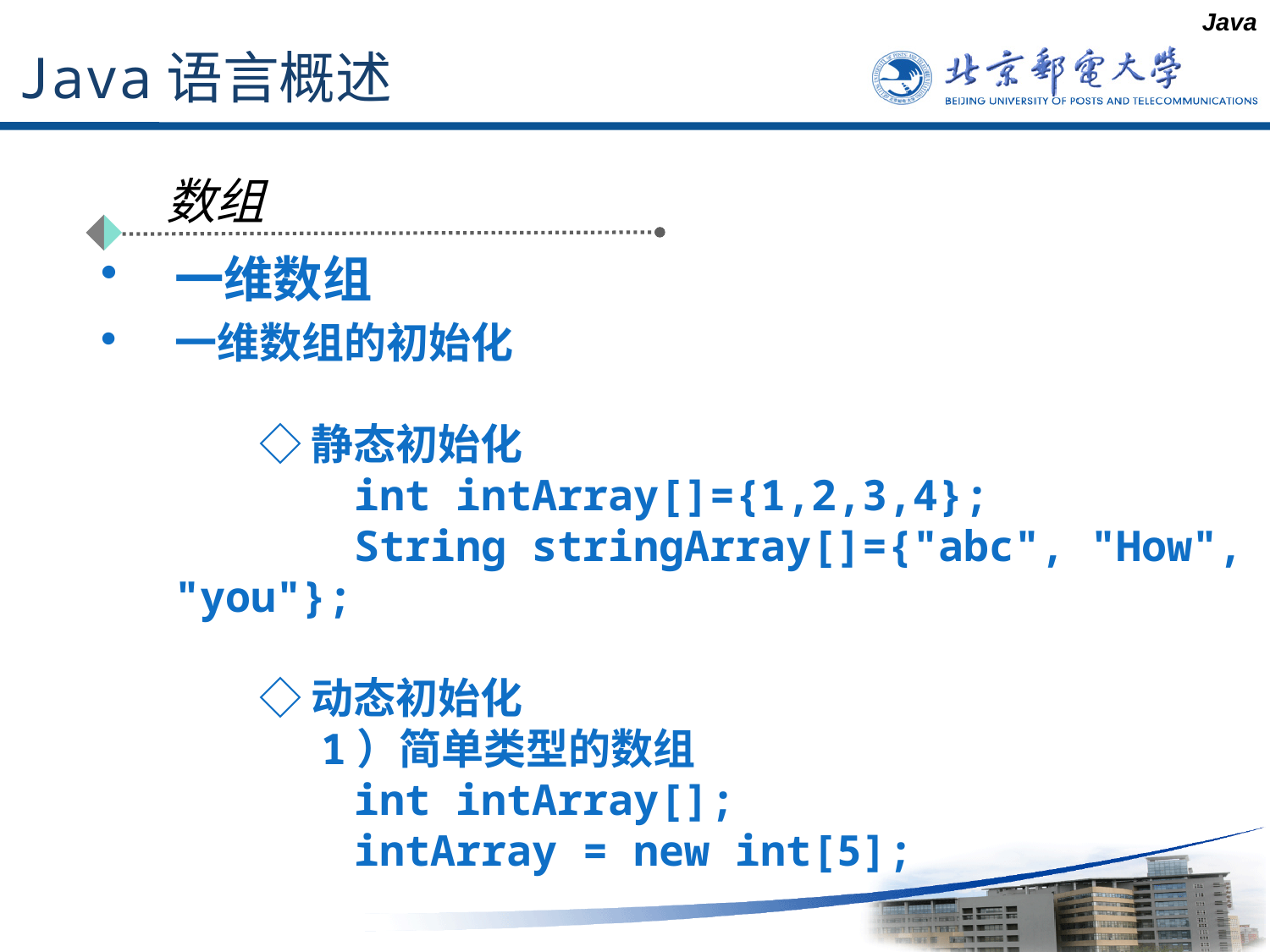

Java
# Java语言概述

数组

一维数组
一维数组的初始化
　　◇ 静态初始化
　　　　int intArray[]={1,2,3,4};
　　　　String stringArray[]={"abc", "How", "you"};
　　◇ 动态初始化
　　　 1）简单类型的数组
　　　　int intArray[];
　　　　intArray = new int[5];